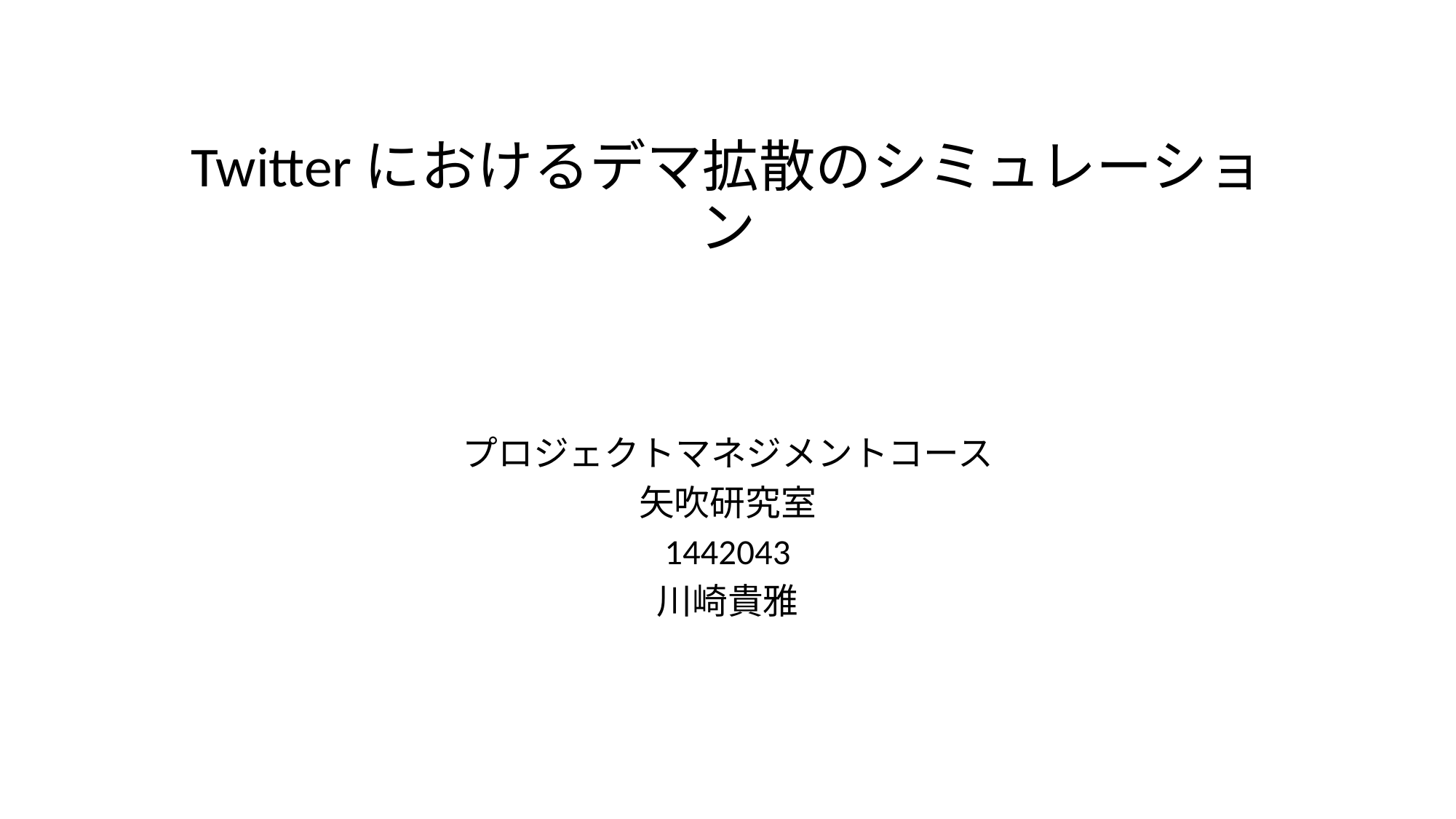

# Twitterにおけるデマ拡散のシミュレーション
プロジェクトマネジメントコース
矢吹研究室
1442043
川崎貴雅